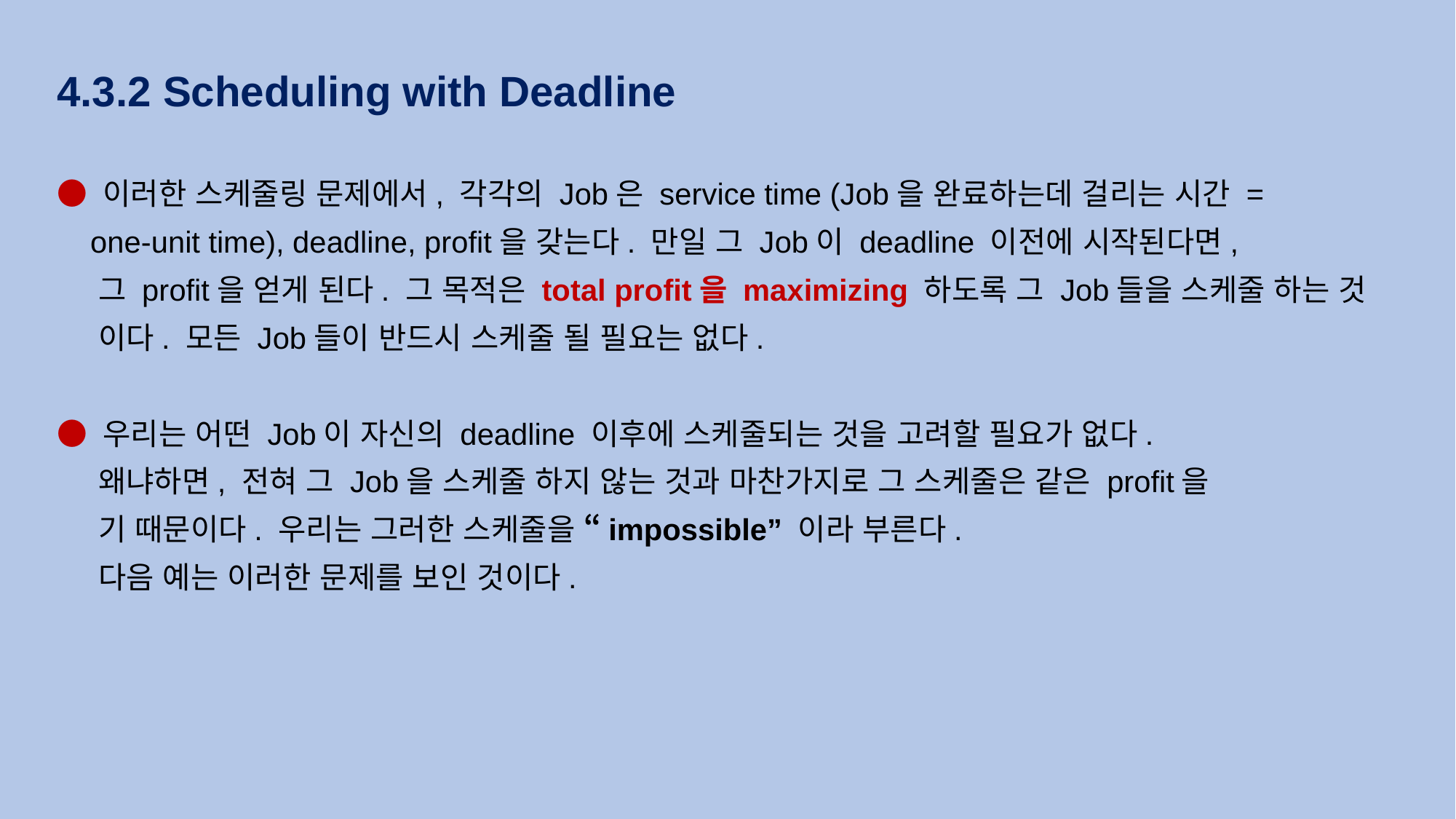

4.3.2 Scheduling with Deadline

● 이러한 스케줄링 문제에서, 각각의 Job은 service time (Job을 완료하는데 걸리는 시간 =
    one-unit time), deadline, profit을 갖는다. 만일 그 Job이 deadline 이전에 시작된다면,
    그 profit을 얻게 된다. 그 목적은 total profit을 maximizing 하도록 그 Job들을 스케줄 하는 것
    이다. 모든 Job들이 반드시 스케줄 될 필요는 없다.

● 우리는 어떤 Job이 자신의 deadline 이후에 스케줄되는 것을 고려할 필요가 없다.
    왜냐하면, 전혀 그 Job을 스케줄 하지 않는 것과 마찬가지로 그 스케줄은 같은 profit을
    기 때문이다. 우리는 그러한 스케줄을 “impossible” 이라 부른다.
    다음 예는 이러한 문제를 보인 것이다.